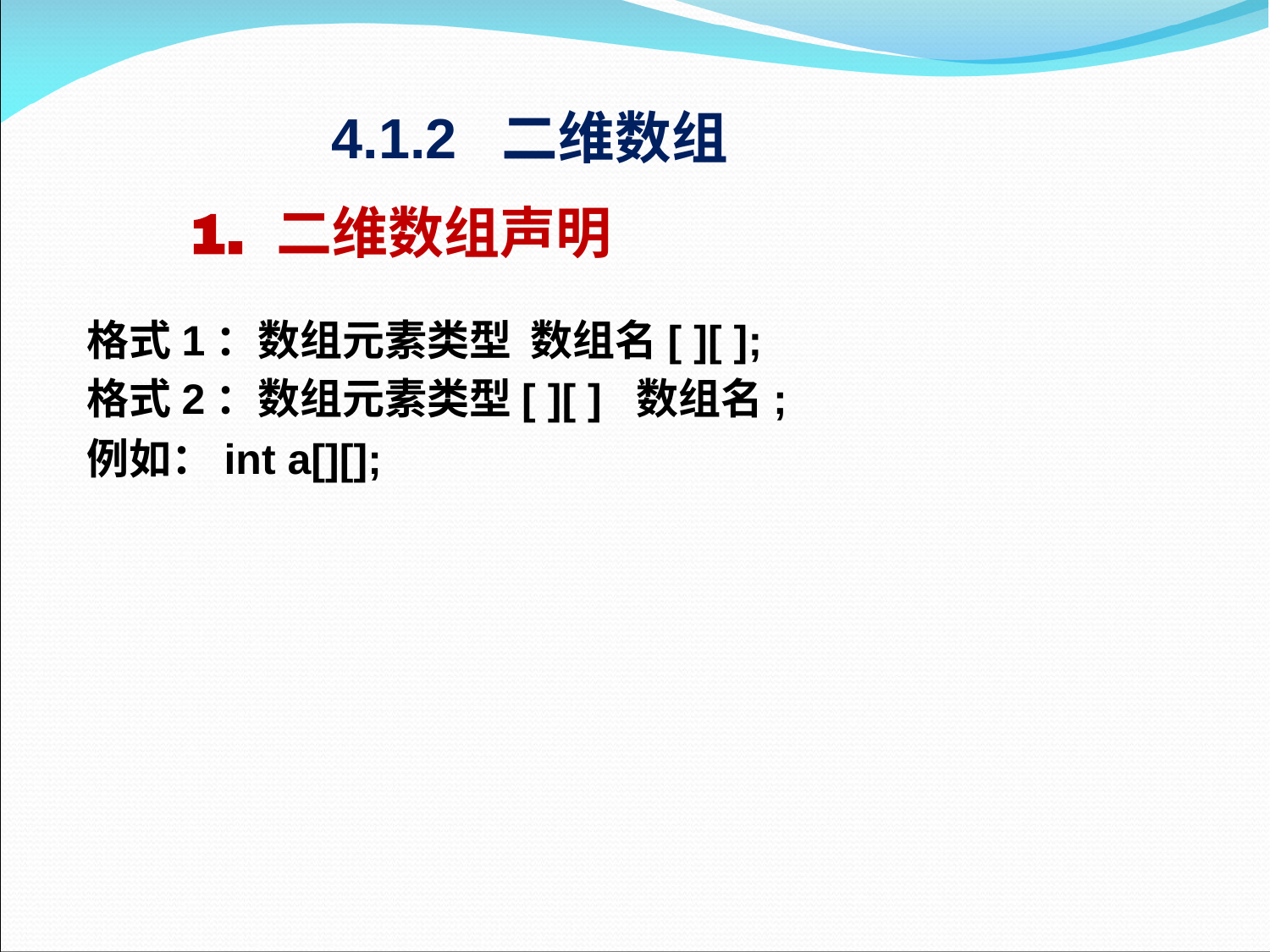

4.1.2  二维数组
# 1. 二维数组声明
格式1：数组元素类型  数组名[ ][ ];
格式2：数组元素类型[ ][ ]  数组名;
例如：int a[][];